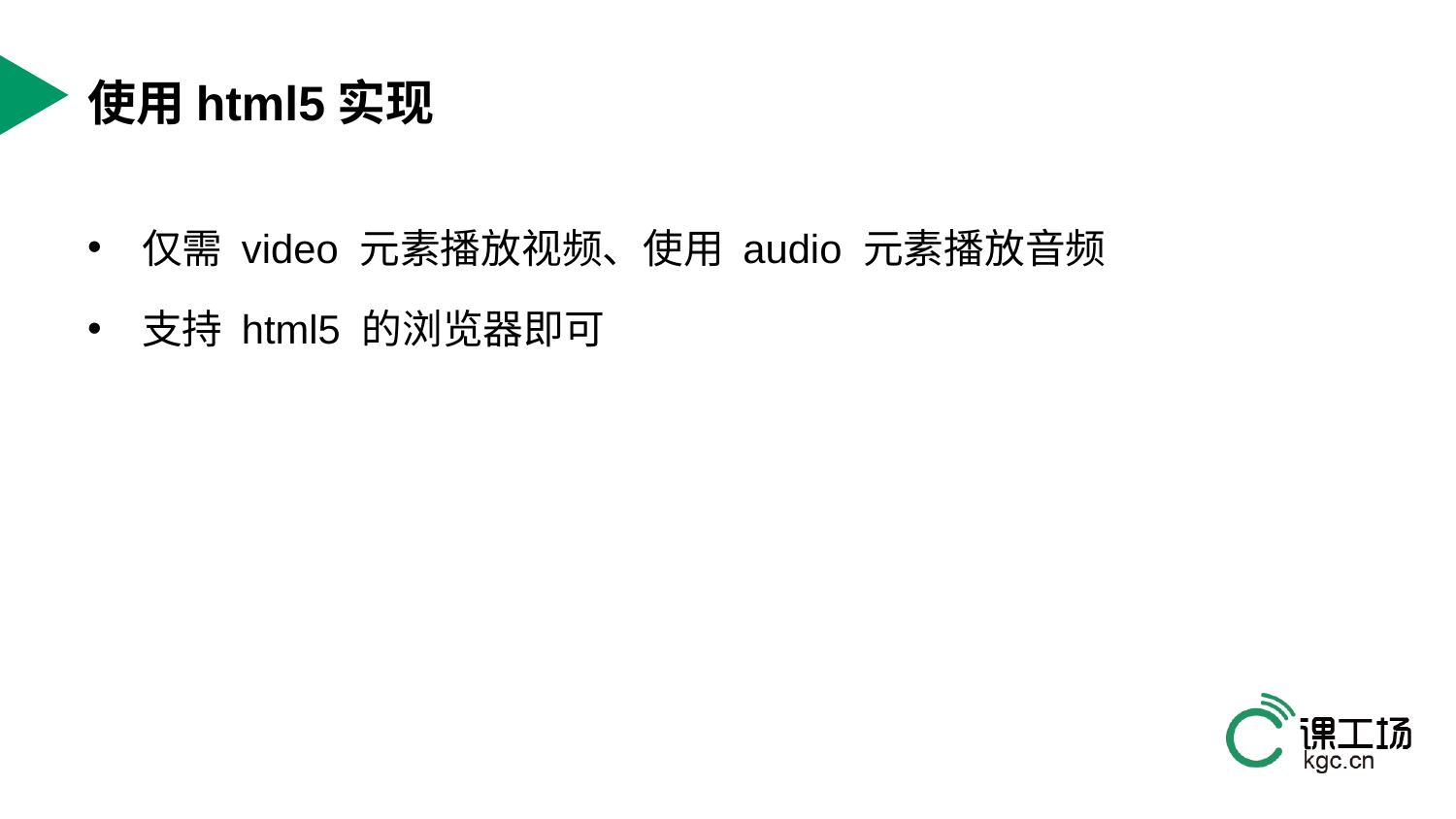

# 使用html5实现
仅需 video 元素播放视频、使用 audio 元素播放音频
支持 html5 的浏览器即可